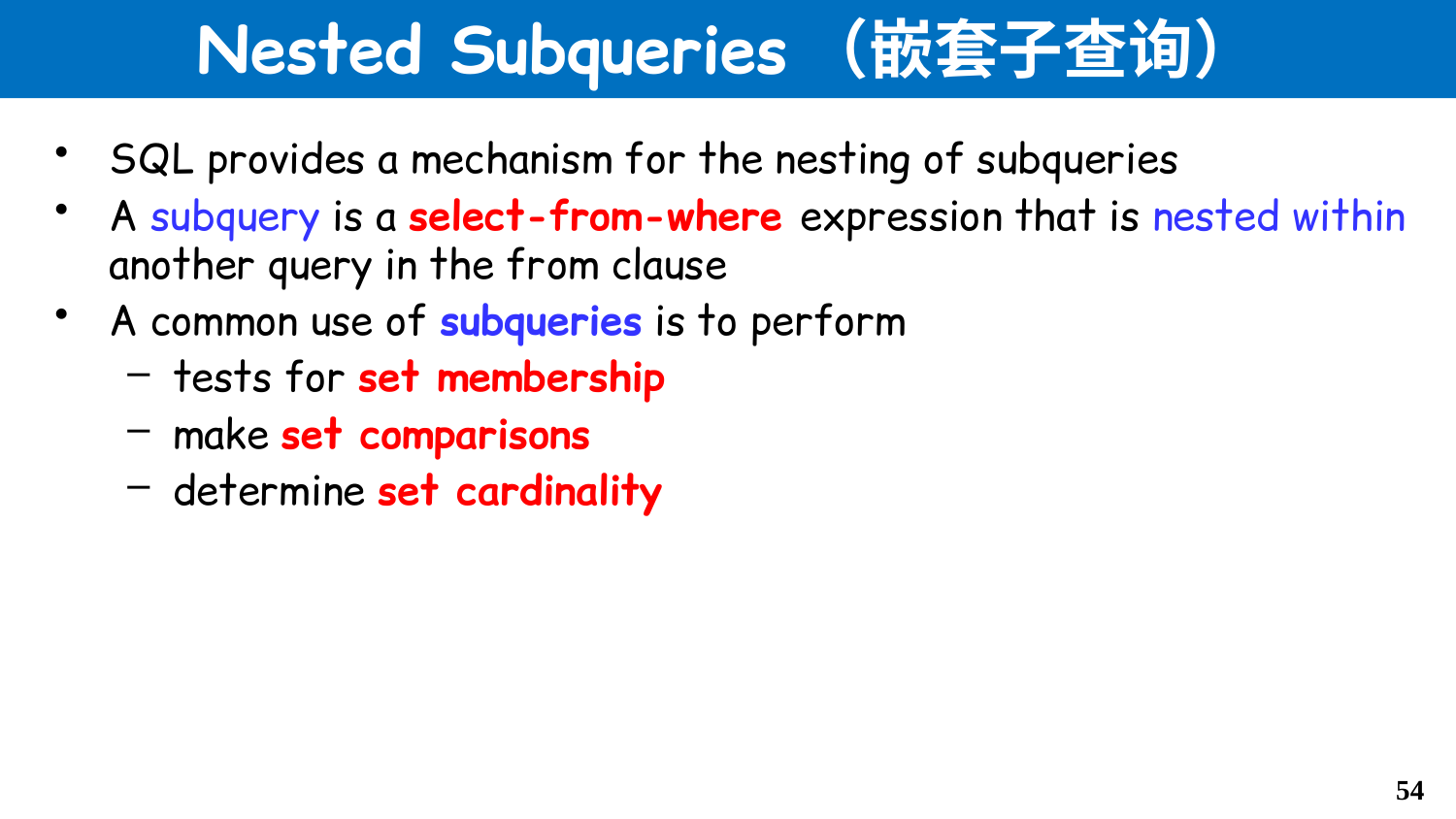

# Nested Subqueries（嵌套子查询）
SQL provides a mechanism for the nesting of subqueries
A subquery is a select-from-where expression that is nested within another query in the from clause
A common use of subqueries is to perform
tests for set membership
make set comparisons
determine set cardinality